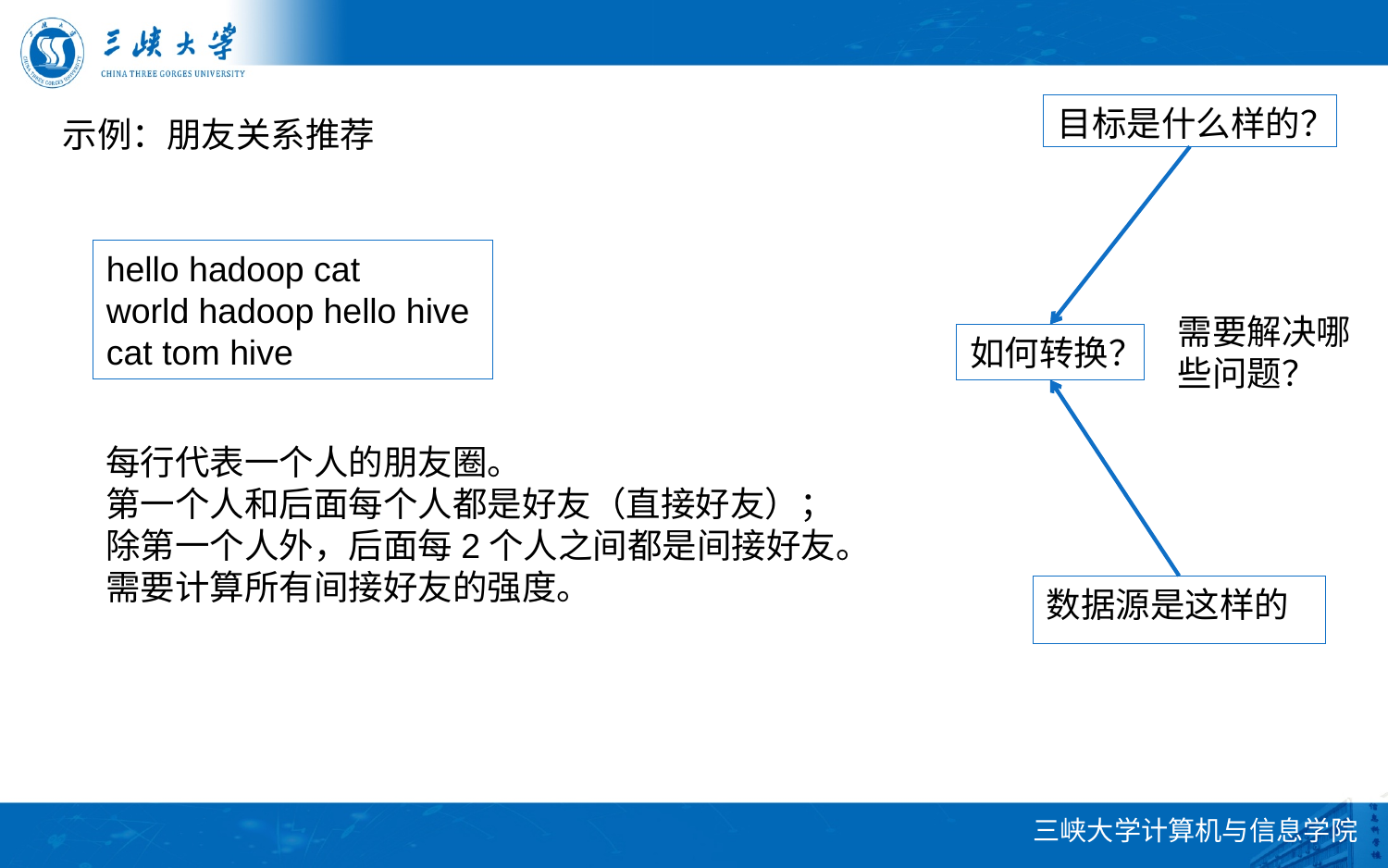

目标是什么样的？
示例：朋友关系推荐
hello hadoop cat
world hadoop hello hive
cat tom hive
需要解决哪些问题？
如何转换？
每行代表一个人的朋友圈。
第一个人和后面每个人都是好友（直接好友）；
除第一个人外，后面每2个人之间都是间接好友。
需要计算所有间接好友的强度。

数据源是这样的